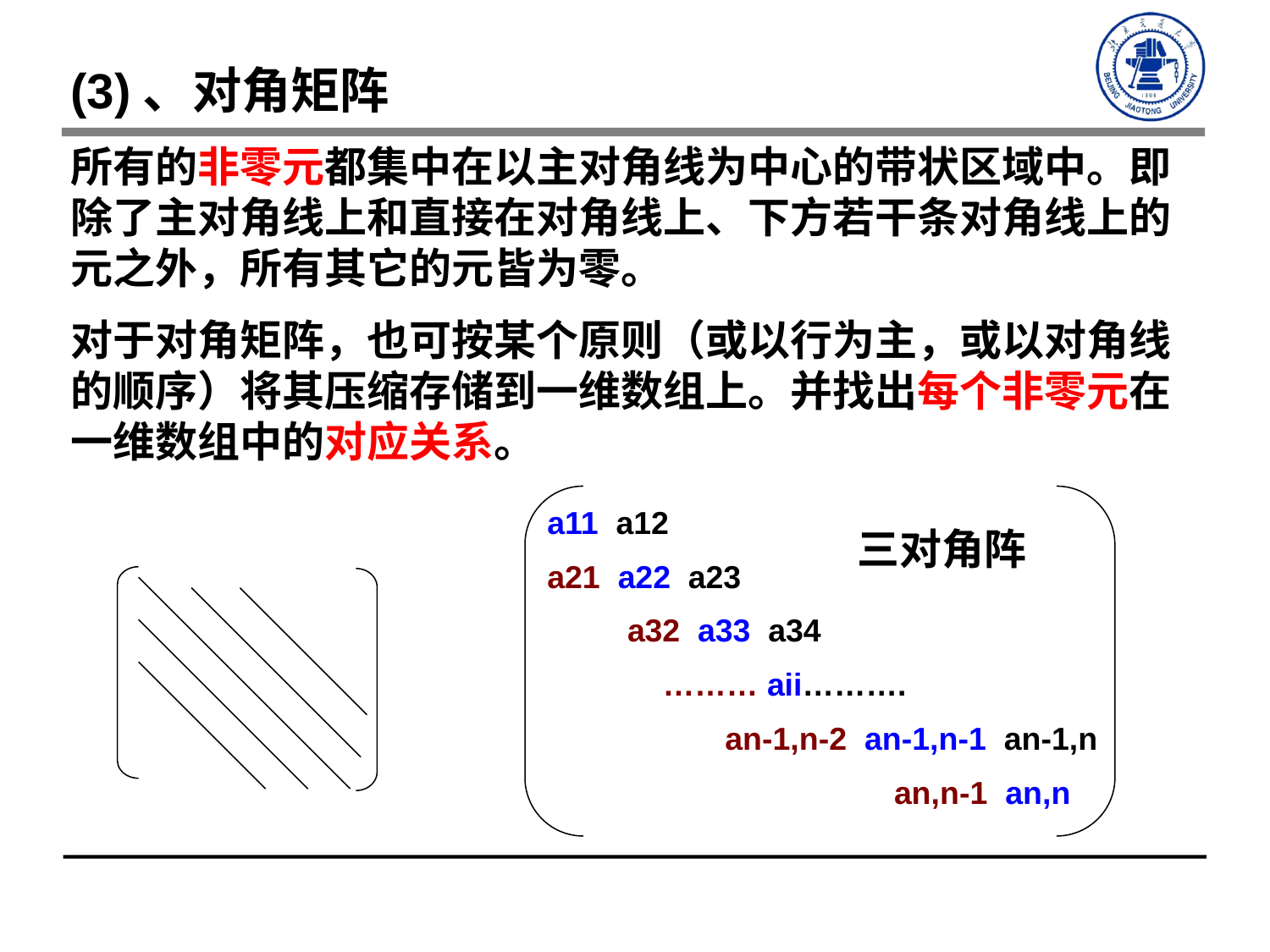

(3)、对角矩阵
所有的非零元都集中在以主对角线为中心的带状区域中。即除了主对角线上和直接在对角线上、下方若干条对角线上的元之外，所有其它的元皆为零。
对于对角矩阵，也可按某个原则（或以行为主，或以对角线的顺序）将其压缩存储到一维数组上。并找出每个非零元在一维数组中的对应关系。

a11  a12
a21  a22  a23
         a32  a33  a34
             ……… aii……….
                    an-1,n-2  an-1,n-1  an-1,n
                                       an,n-1  an,n
三对角阵